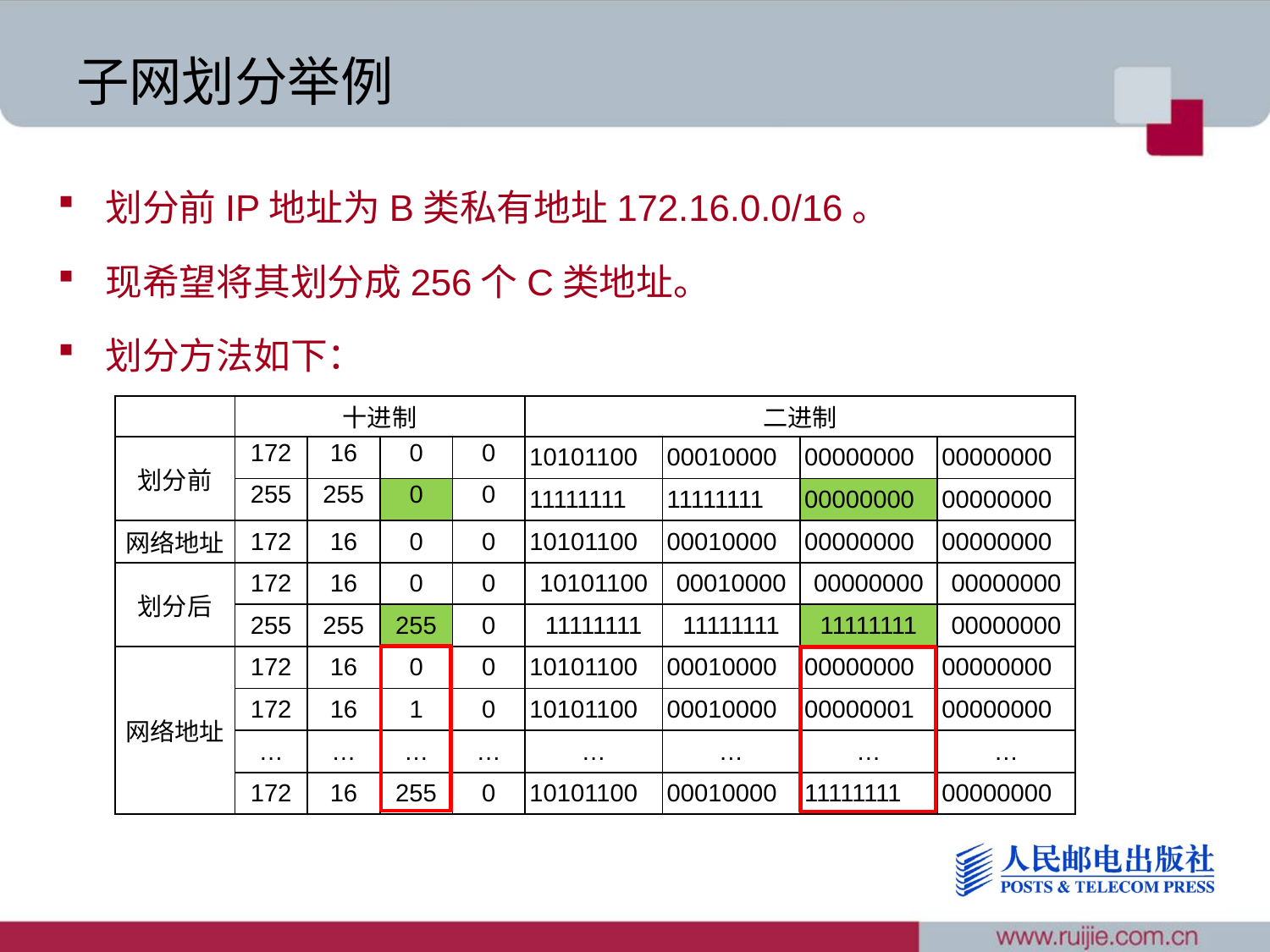

# 子网划分举例
划分前IP地址为B类私有地址172.16.0.0/16。
现希望将其划分成256个C类地址。
划分方法如下：
|  | 十进制 |  |  |  | 二进制 |  |  |  |
| --- | --- | --- | --- | --- | --- | --- | --- | --- |
| 划分前 | 172 | 16 | 0 | 0 | 10101100 | 00010000 | 00000000 | 00000000 |
|  | 255 | 255 | 0 | 0 | 11111111 | 11111111 | 00000000 | 00000000 |
| 网络地址 | 172 | 16 | 0 | 0 | 10101100 | 00010000 | 00000000 | 00000000 |
| 划分后 | 172 | 16 | 0 | 0 | 10101100 | 00010000 | 00000000 | 00000000 |
|  | 255 | 255 | 255 | 0 | 11111111 | 11111111 | 11111111 | 00000000 |
| 网络地址 | 172 | 16 | 0 | 0 | 10101100 | 00010000 | 00000000 | 00000000 |
|  | 172 | 16 | 1 | 0 | 10101100 | 00010000 | 00000001 | 00000000 |
|  | … | … | … | … | … | … | … | … |
|  | 172 | 16 | 255 | 0 | 10101100 | 00010000 | 11111111 | 00000000 |